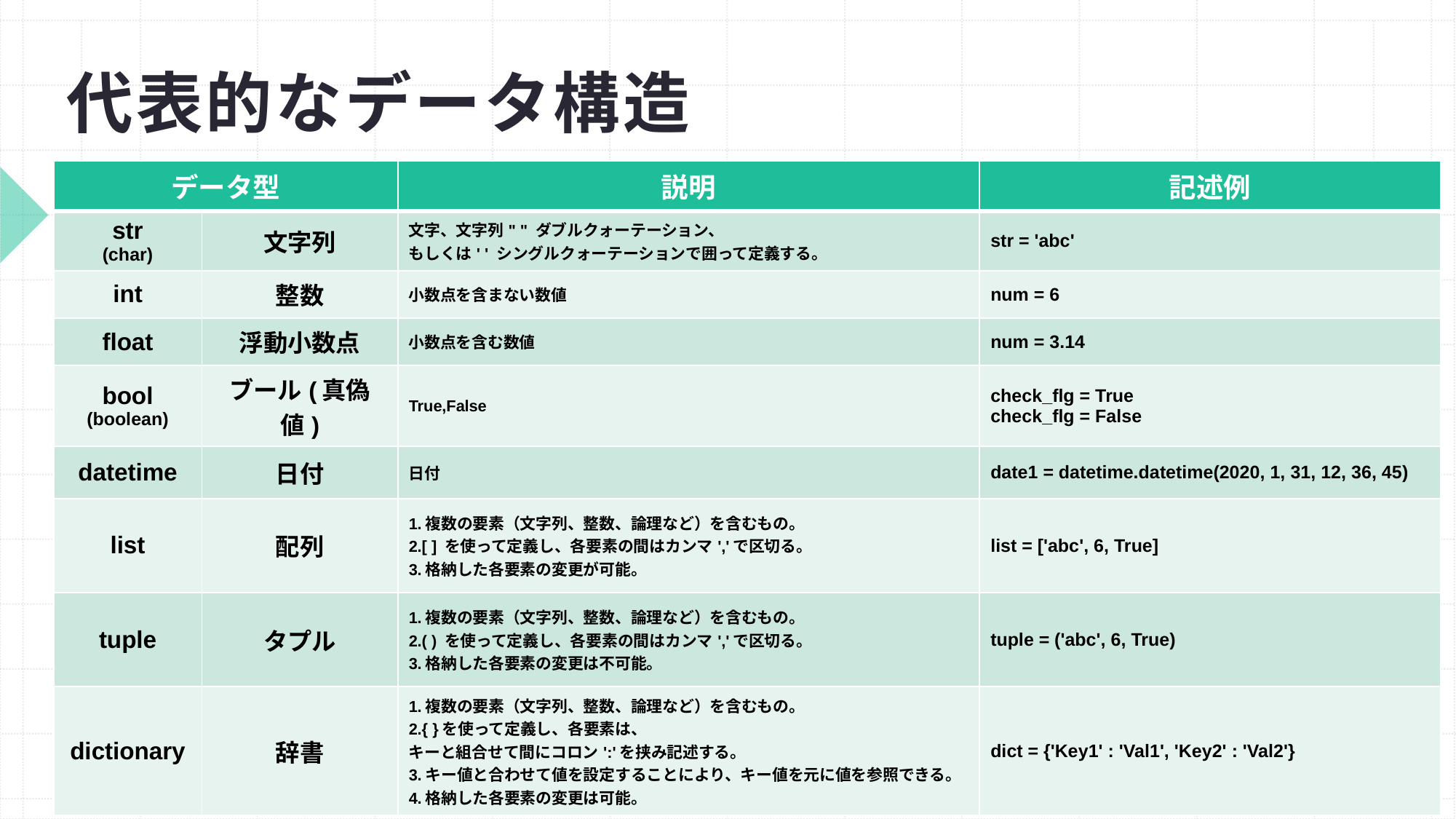

# 代表的なデータ構造
| データ型 |  | 説明 | 記述例 |
| --- | --- | --- | --- |
| str (char) | 文字列 | 文字、文字列" " ダブルクォーテーション、 もしくは' ' シングルクォーテーションで囲って定義する。 | str = 'abc' |
| int | 整数 | 小数点を含まない数値 | num = 6 |
| float | 浮動小数点 | 小数点を含む数値 | num = 3.14 |
| bool (boolean) | ブール(真偽値) | True,False | check\_flg = True check\_flg = False |
| datetime | 日付 | 日付 | date1 = datetime.datetime(2020, 1, 31, 12, 36, 45) |
| list | 配列 | 1.複数の要素（文字列、整数、論理など）を含むもの。 2.[ ] を使って定義し、各要素の間はカンマ','で区切る。 3.格納した各要素の変更が可能。 | list = ['abc', 6, True] |
| tuple | タプル | 1.複数の要素（文字列、整数、論理など）を含むもの。 2.( ) を使って定義し、各要素の間はカンマ','で区切る。 3.格納した各要素の変更は不可能。 | tuple = ('abc', 6, True) |
| dictionary | 辞書 | 1.複数の要素（文字列、整数、論理など）を含むもの。 2.{ }を使って定義し、各要素は、 キーと組合せて間にコロン':'を挟み記述する。 3.キー値と合わせて値を設定することにより、キー値を元に値を参照できる。 4.格納した各要素の変更は可能。 | dict = {'Key1' : 'Val1', 'Key2' : 'Val2'} |